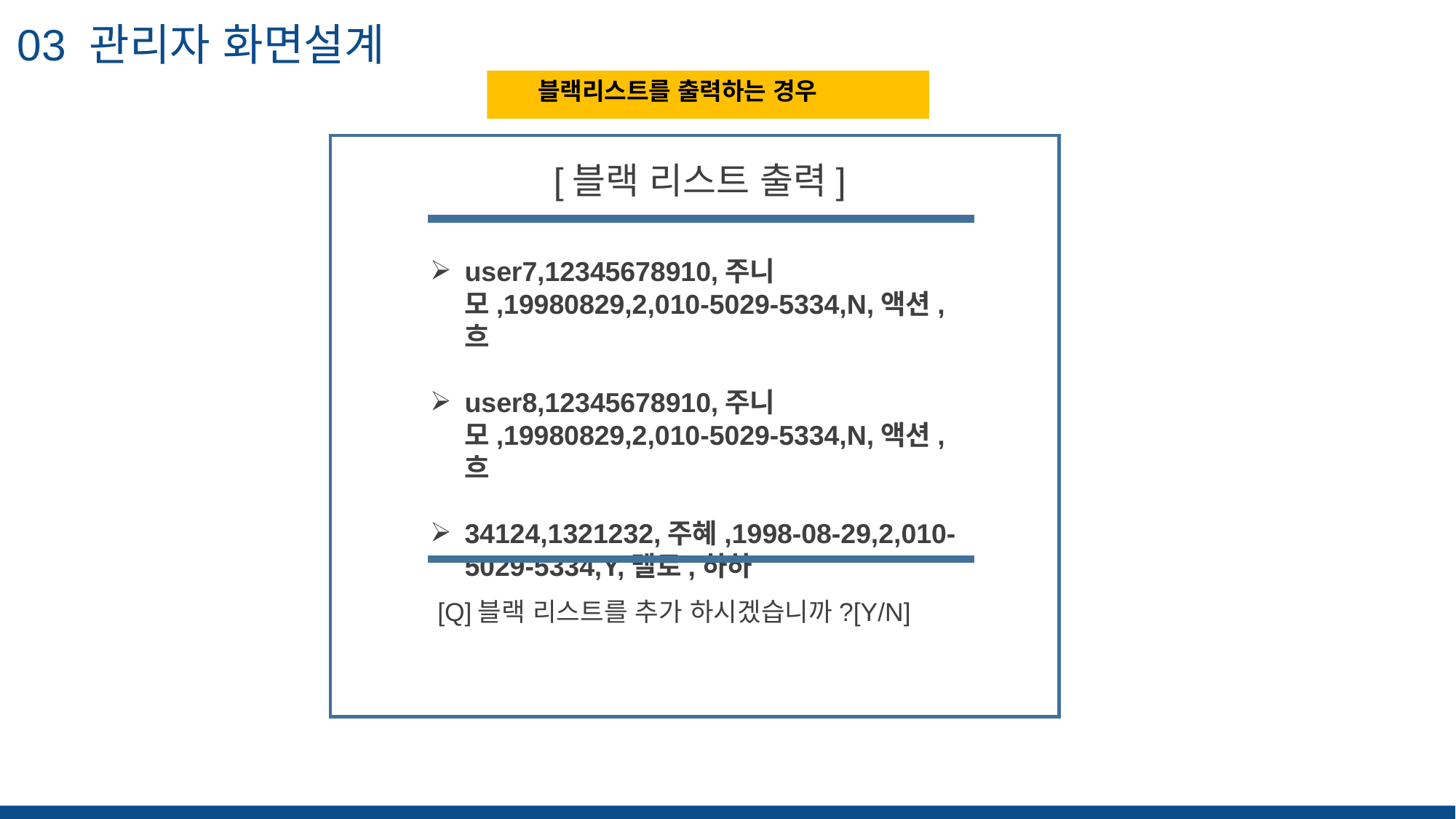

03 관리자 화면설계

블랙리스트를 출력하는 경우
“ 해당 슬라이드의 핵심 을 적어주세요 ”

 [블랙 리스트 출력]
user7,12345678910,주니모,19980829,2,010-5029-5334,N,액션,흐

user8,12345678910,주니모,19980829,2,010-5029-5334,N,액션,흐

34124,1321232,주혜,1998-08-29,2,010-5029-5334,Y,멜로,하하

 [Q]블랙 리스트를 추가 하시겠습니까?[Y/N]